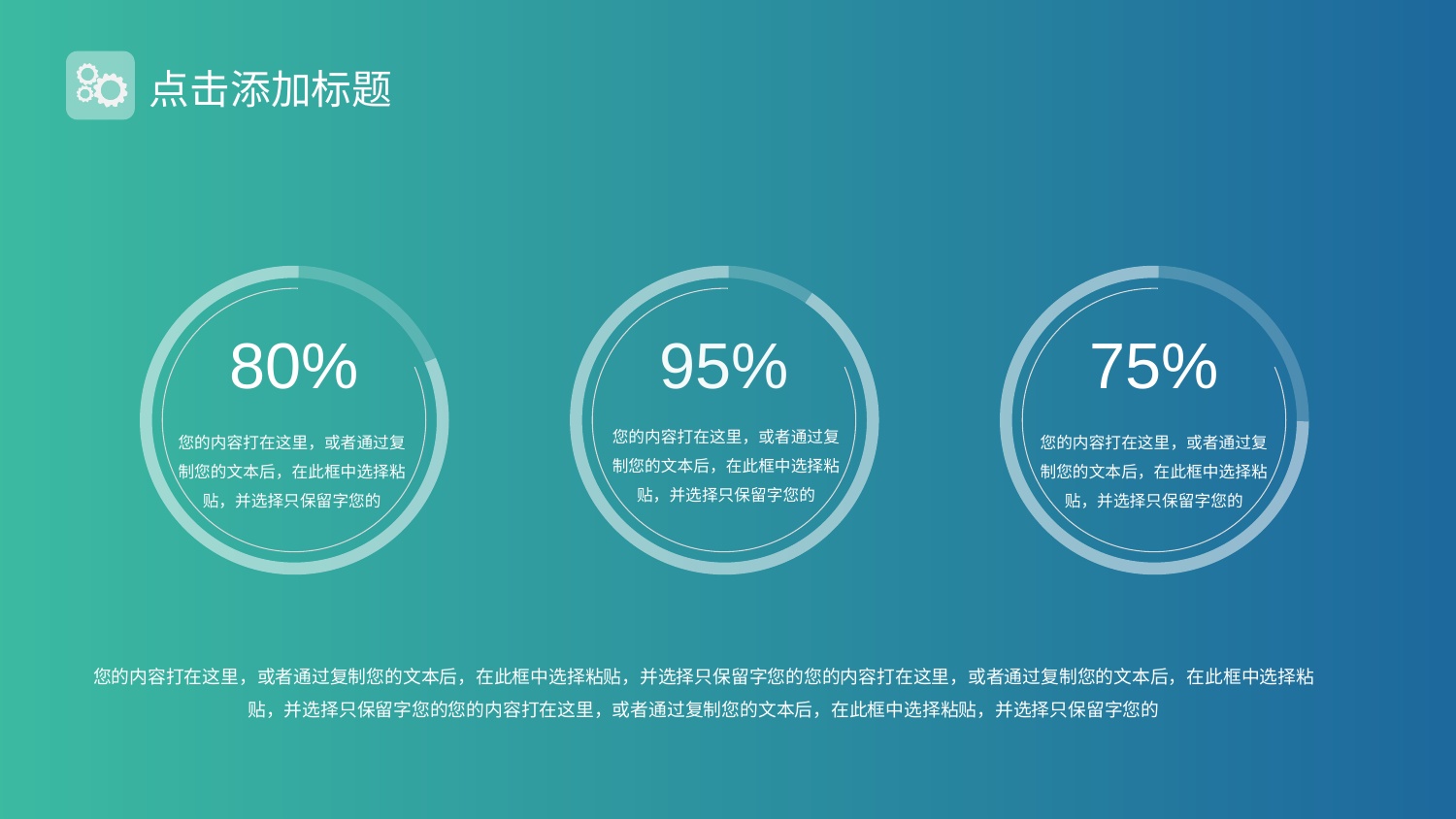

点击添加标题

80%
您的内容打在这里，或者通过复制您的文本后，在此框中选择粘贴，并选择只保留字您的

95%
您的内容打在这里，或者通过复制您的文本后，在此框中选择粘贴，并选择只保留字您的

75%
您的内容打在这里，或者通过复制您的文本后，在此框中选择粘贴，并选择只保留字您的
您的内容打在这里，或者通过复制您的文本后，在此框中选择粘贴，并选择只保留字您的您的内容打在这里，或者通过复制您的文本后，在此框中选择粘贴，并选择只保留字您的您的内容打在这里，或者通过复制您的文本后，在此框中选择粘贴，并选择只保留字您的